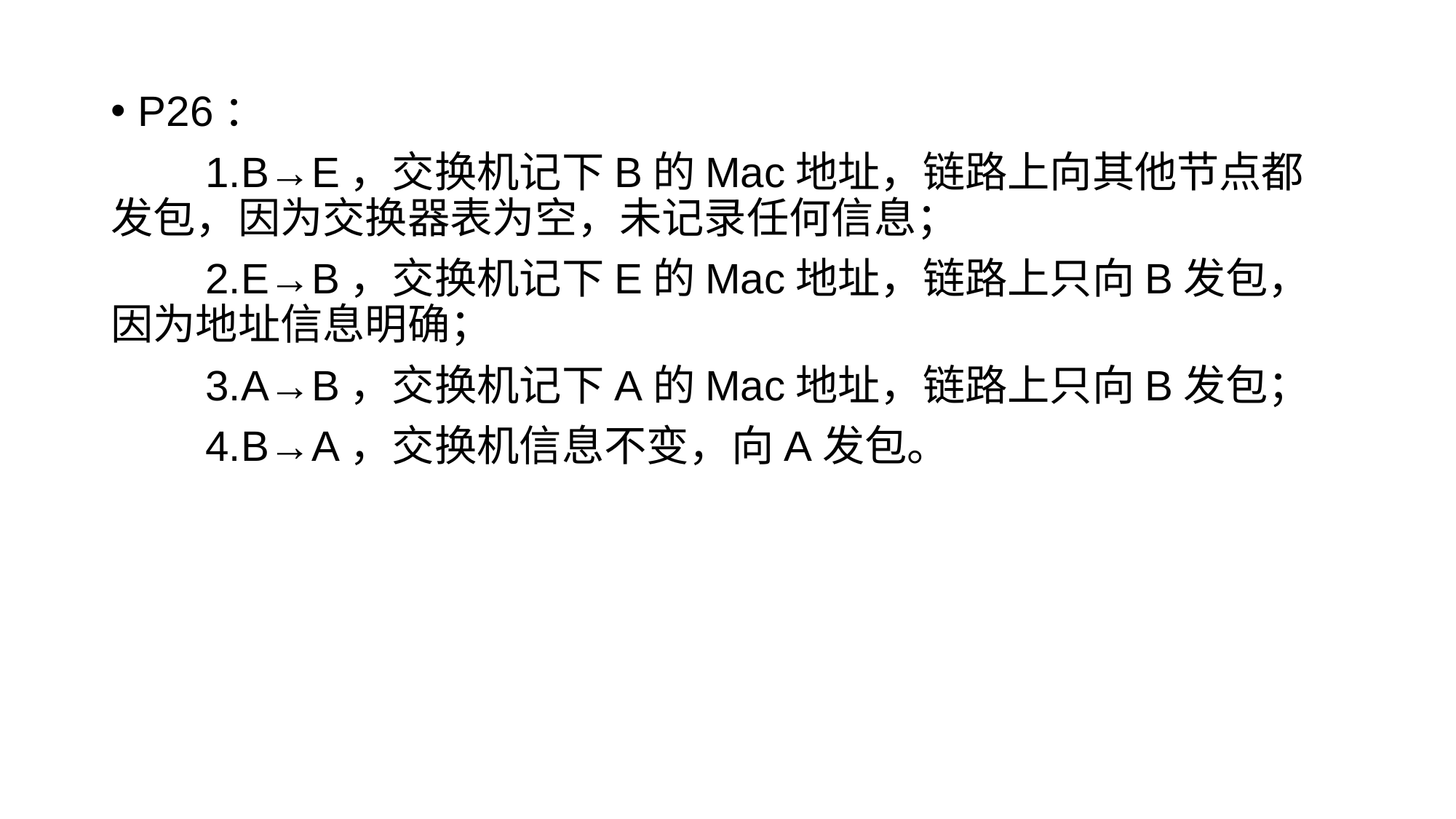

P26：
        1.B→E，交换机记下B的Mac地址，链路上向其他节点都发包，因为交换器表为空，未记录任何信息；
        2.E→B，交换机记下E的Mac地址，链路上只向B发包，因为地址信息明确；
        3.A→B，交换机记下A的Mac地址，链路上只向B发包；
        4.B→A，交换机信息不变，向A发包。